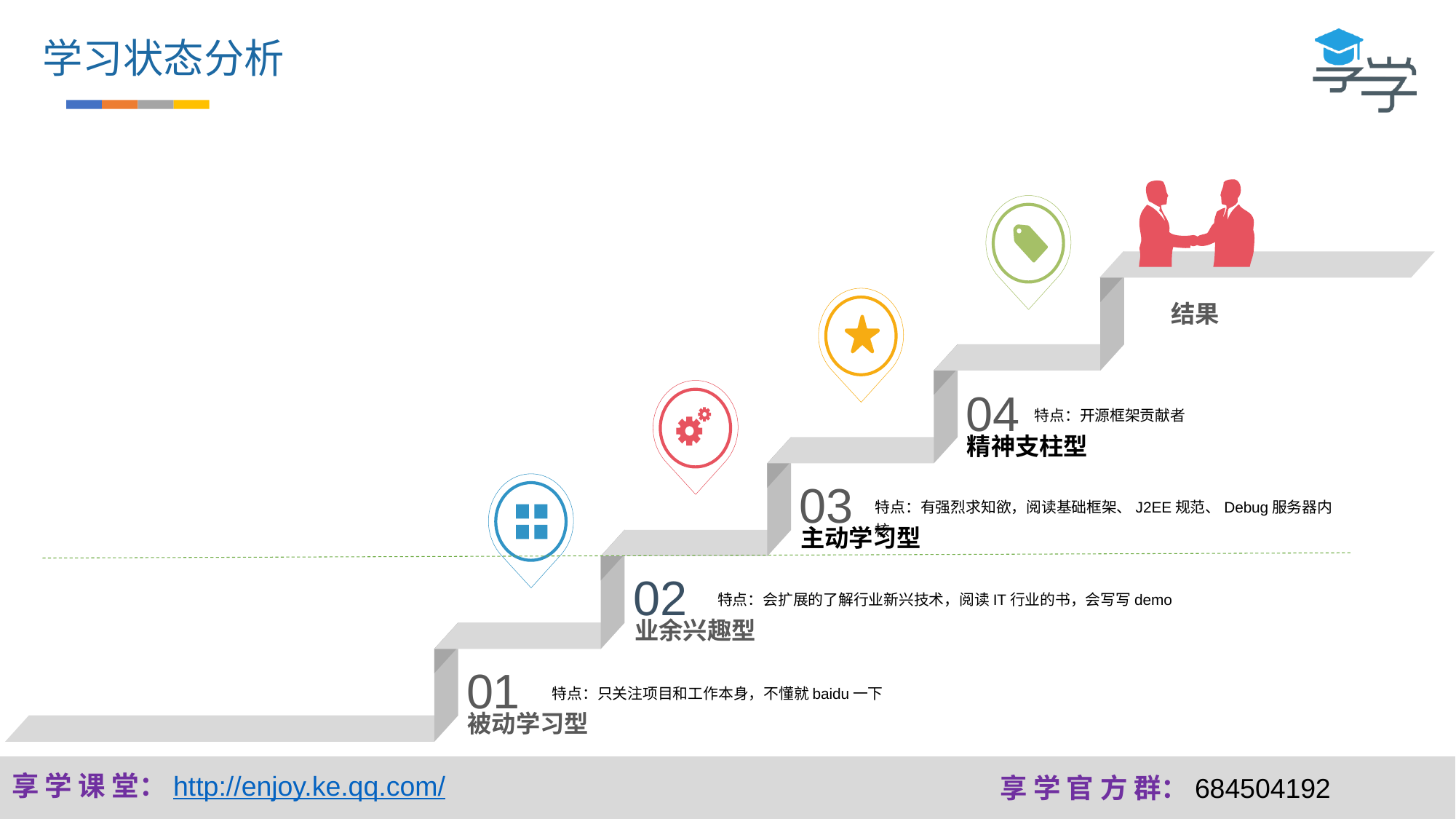

学习状态分析

结果

04
特点：开源框架贡献者
精神支柱型
BATJ一线互联网公司面试题一定会涉及源码解析的问题，目的就是要寻找主动学习型的人才。

03
特点：有强烈求知欲，阅读基础框架、J2EE规范、Debug服务器内核
主动学习型

02
特点：会扩展的了解行业新兴技术，阅读IT行业的书，会写写demo
业余兴趣型

01
特点：只关注项目和工作本身，不懂就baidu一下
被动学习型